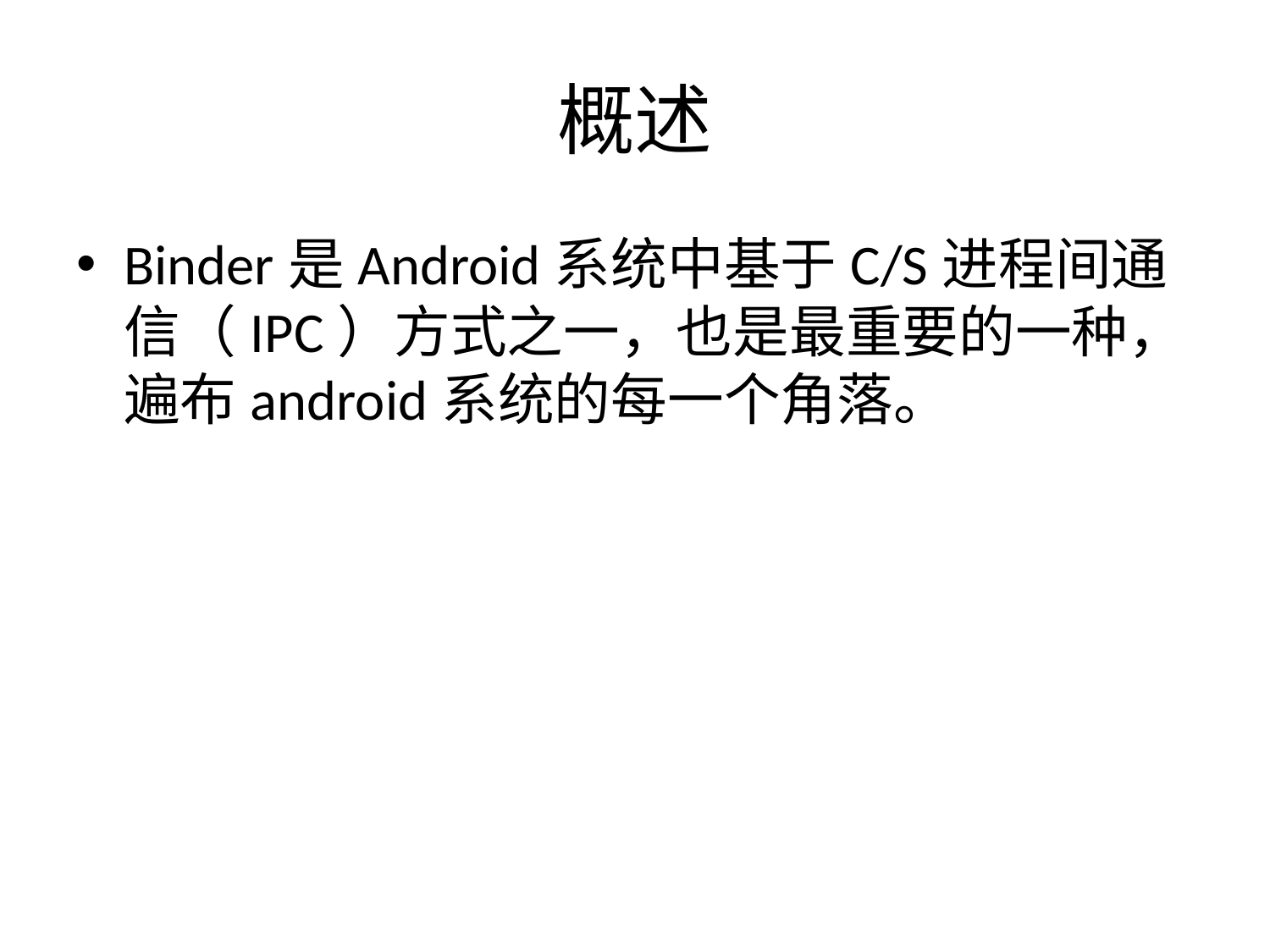

# 概述
Binder是Android系统中基于C/S进程间通信（IPC）方式之一，也是最重要的一种，遍布android系统的每一个角落。